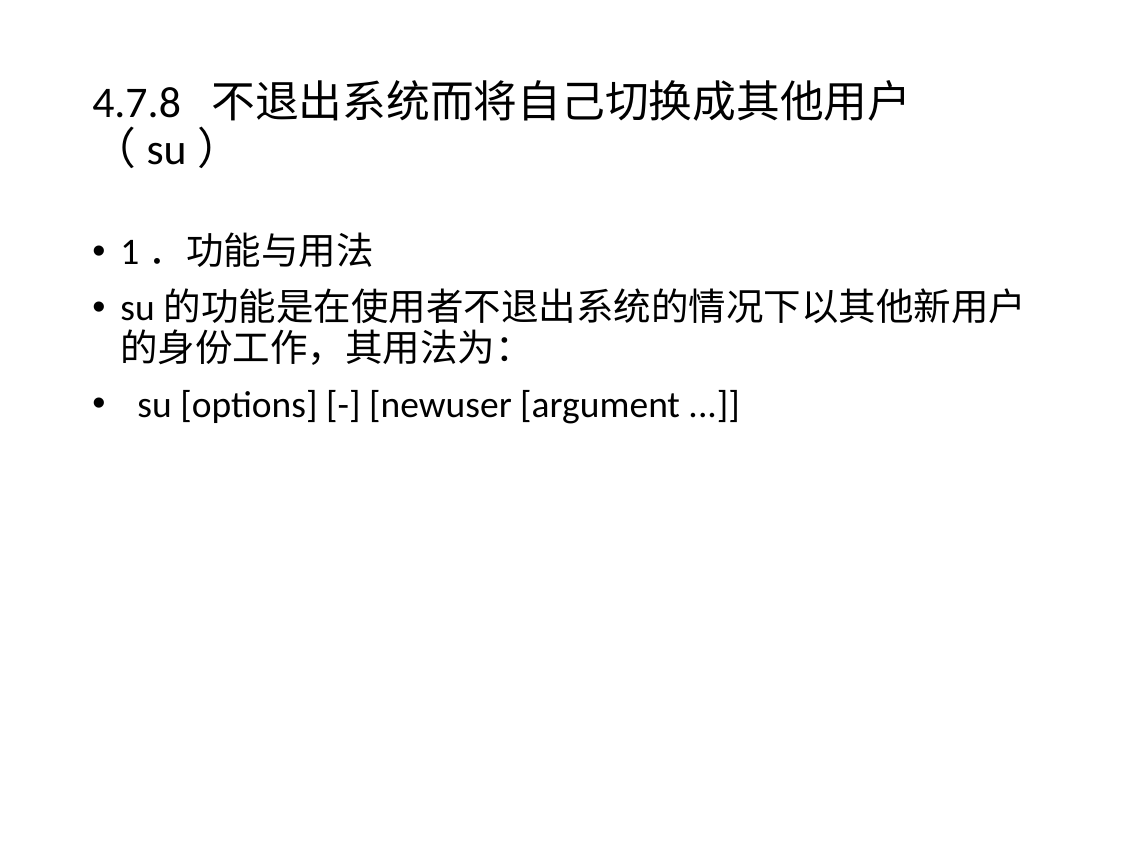

# 4.7.8  不退出系统而将自己切换成其他用户（su）
1．功能与用法
su的功能是在使用者不退出系统的情况下以其他新用户的身份工作，其用法为：
  su [options] [-] [newuser [argument ...]]